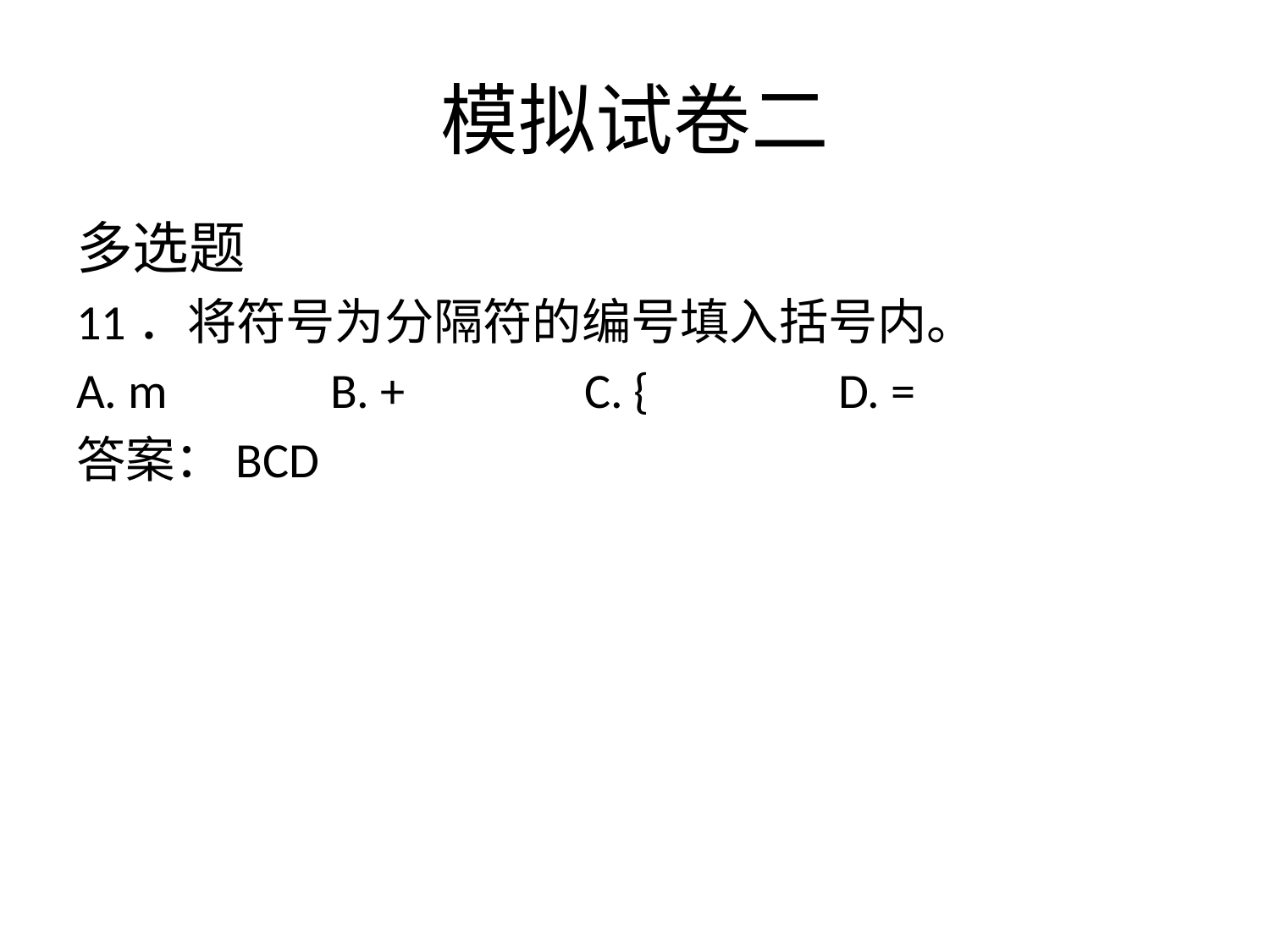

# 模拟试卷二
多选题
11．将符号为分隔符的编号填入括号内。
A. m   		B. +   		C. {   		D. =
答案：BCD